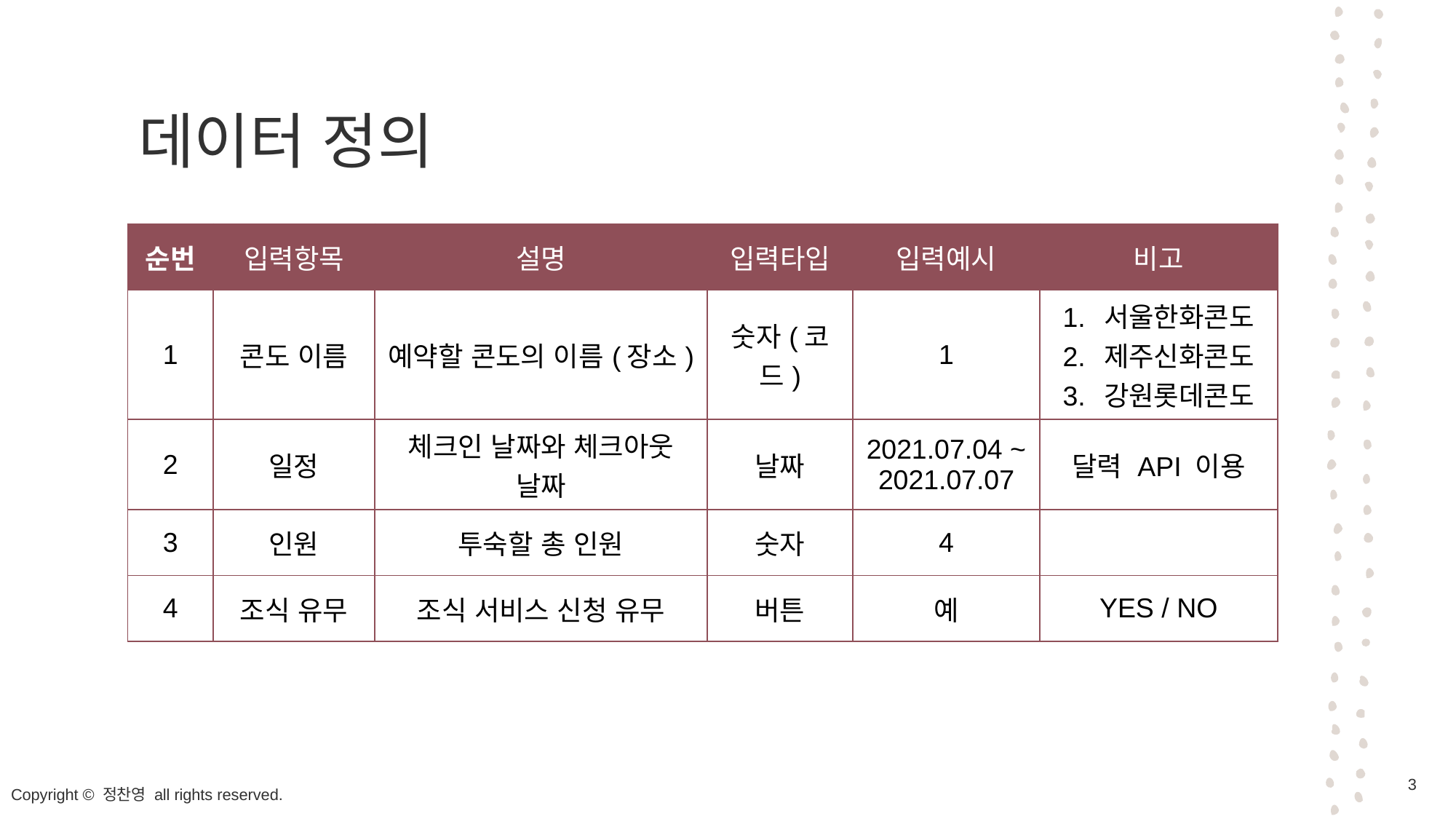

# 데이터 정의
| 순번 | 입력항목 | 설명 | 입력타입 | 입력예시 | 비고 |
| --- | --- | --- | --- | --- | --- |
| 1 | 콘도 이름 | 예약할 콘도의 이름(장소) | 숫자(코드) | 1 | 서울한화콘도 제주신화콘도 강원롯데콘도 |
| 2 | 일정 | 체크인 날짜와 체크아웃 날짜 | 날짜 | 2021.07.04 ~ 2021.07.07 | 달력 API 이용 |
| 3 | 인원 | 투숙할 총 인원 | 숫자 | 4 |  |
| 4 | 조식 유무 | 조식 서비스 신청 유무 | 버튼 | 예 | YES / NO |
3
Copyright © 정찬영 all rights reserved.